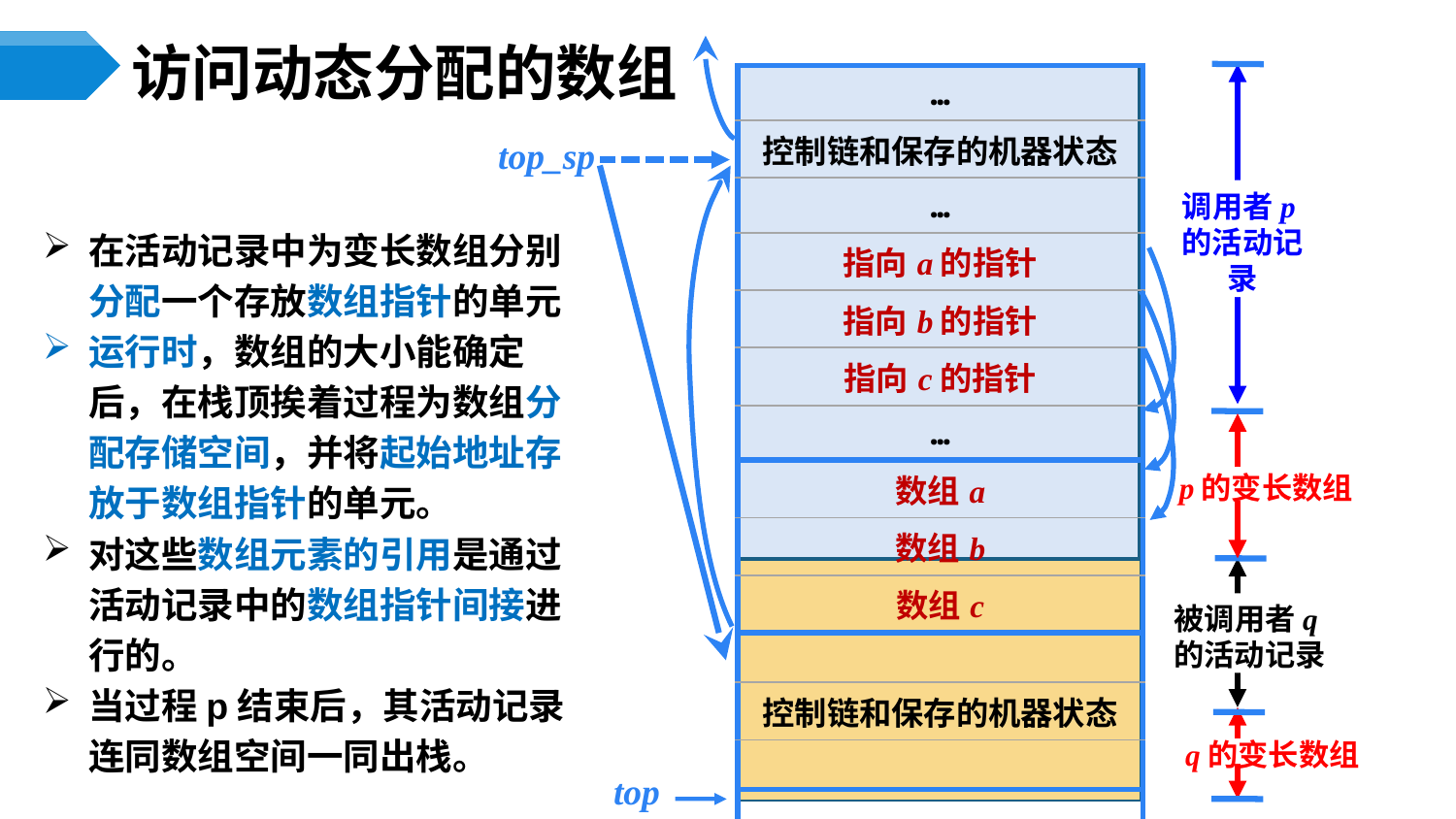

# 访问动态分配的数组

| … |
| --- |
| 控制链和保存的机器状态 |
| … |
| 指向a的指针 |
| 指向b的指针 |
| 指向c的指针 |
| … |
| 数组a |
| 数组b |
| 数组c |
|  |
| 控制链和保存的机器状态 |
|  |
|  |
top_sp

调用者p的活动记录
在活动记录中为变长数组分别分配一个存放数组指针的单元
运行时，数组的大小能确定后，在栈顶挨着过程为数组分配存储空间，并将起始地址存放于数组指针的单元。
对这些数组元素的引用是通过活动记录中的数组指针间接进行的。
当过程p结束后，其活动记录连同数组空间一同出栈。

p的变长数组

被调用者q的活动记录
q的变长数组
top